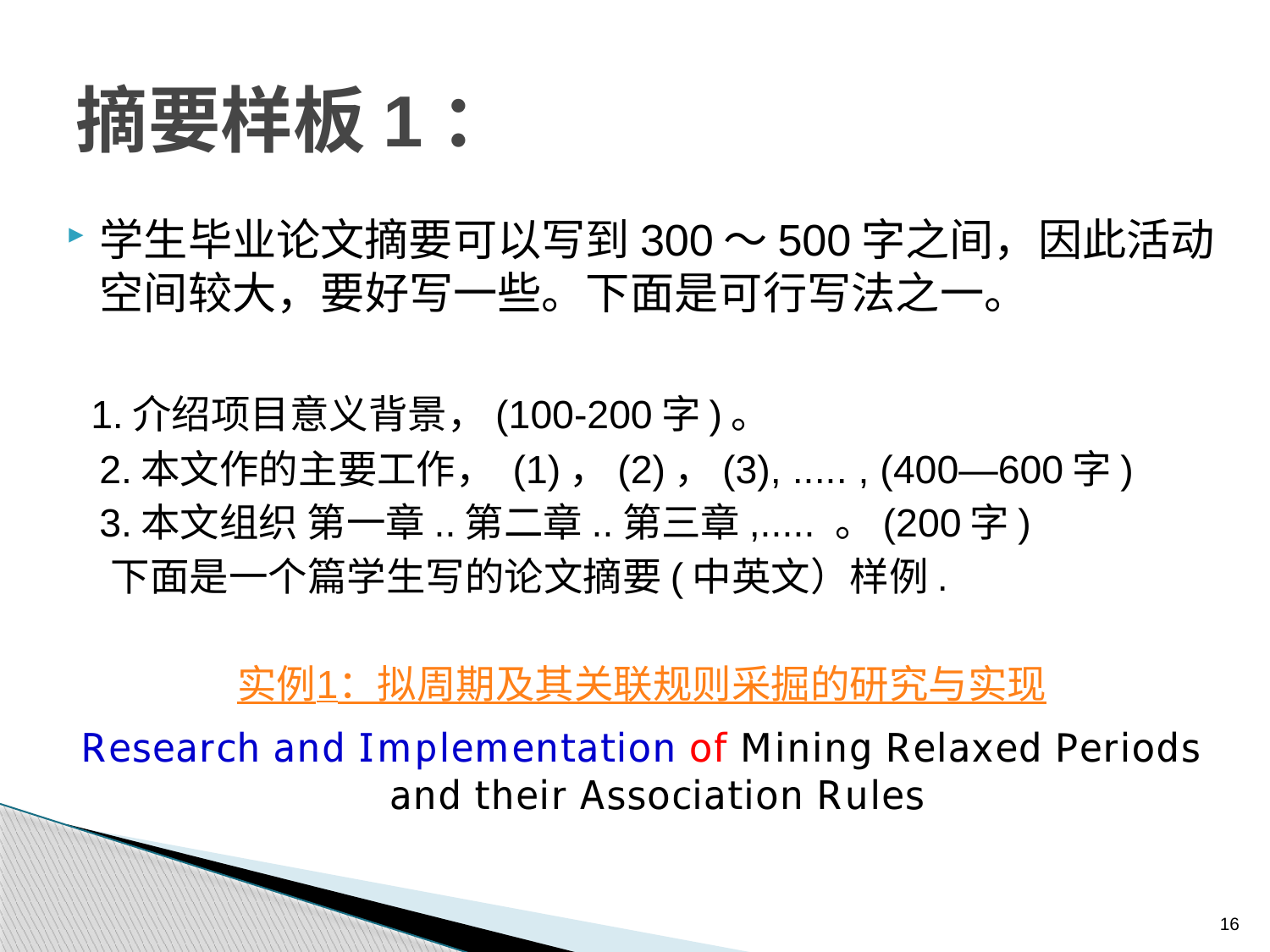

# 摘要样板1：
学生毕业论文摘要可以写到300～500字之间，因此活动空间较大，要好写一些。下面是可行写法之一。

  1.介绍项目意义背景，(100-200字)。
   2.本文作的主要工作， (1)，(2)，(3), ..... , (400—600字)
   3.本文组织 第一章..第二章..第三章,..... 。(200字)
    下面是一个篇学生写的论文摘要(中英文）样例.

实例1：拟周期及其关联规则采掘的研究与实现
Research and Implementation of Mining Relaxed Periods and their Association Rules

16